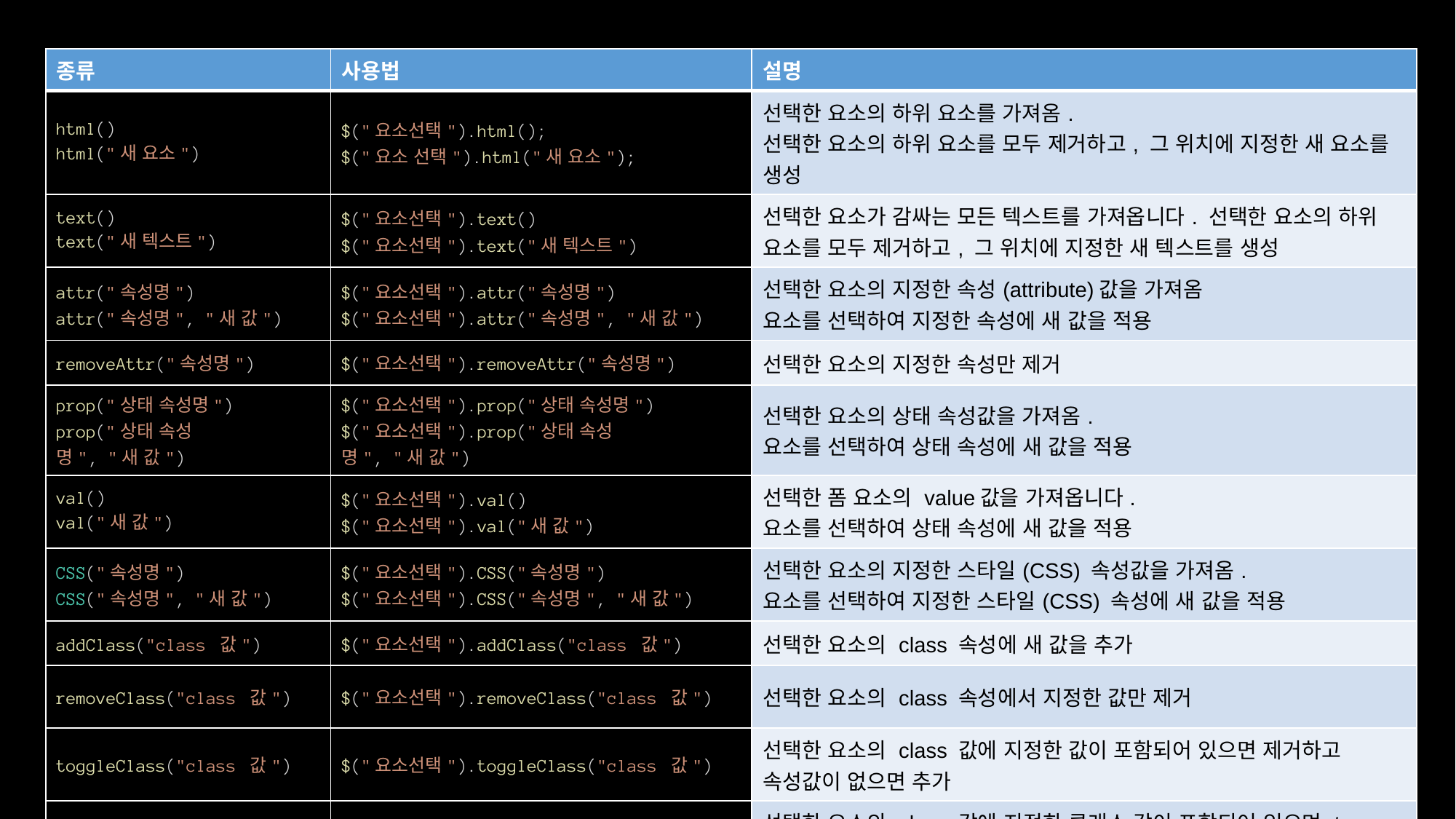

| 종류 | 사용법 | 설명 |
| --- | --- | --- |
| html() html("새 요소") | $("요소선택").html(); $("요소 선택").html("새 요소"); | 선택한 요소의 하위 요소를 가져옴. 선택한 요소의 하위 요소를 모두 제거하고, 그 위치에 지정한 새 요소를 생성 |
| text() text("새 텍스트") | $("요소선택").text() $("요소선택").text("새 텍스트") | 선택한 요소가 감싸는 모든 텍스트를 가져옵니다. 선택한 요소의 하위 요소를 모두 제거하고, 그 위치에 지정한 새 텍스트를 생성 |
| attr("속성명") attr("속성명", "새 값") | $("요소선택").attr("속성명") $("요소선택").attr("속성명", "새 값") | 선택한 요소의 지정한 속성(attribute)값을 가져옴 요소를 선택하여 지정한 속성에 새 값을 적용 |
| removeAttr("속성명") | $("요소선택").removeAttr("속성명") | 선택한 요소의 지정한 속성만 제거 |
| prop("상태 속성명") prop("상태 속성명", "새 값") | $("요소선택").prop("상태 속성명") $("요소선택").prop("상태 속성명", "새 값") | 선택한 요소의 상태 속성값을 가져옴. 요소를 선택하여 상태 속성에 새 값을 적용 |
| val() val("새 값") | $("요소선택").val() $("요소선택").val("새 값") | 선택한 폼 요소의 value값을 가져옵니다. 요소를 선택하여 상태 속성에 새 값을 적용 |
| CSS("속성명") CSS("속성명", "새 값") | $("요소선택").CSS("속성명") $("요소선택").CSS("속성명", "새 값") | 선택한 요소의 지정한 스타일(CSS) 속성값을 가져옴. 요소를 선택하여 지정한 스타일(CSS) 속성에 새 값을 적용 |
| addClass("class 값") | $("요소선택").addClass("class 값") | 선택한 요소의 class 속성에 새 값을 추가 |
| removeClass("class 값") | $("요소선택").removeClass("class 값") | 선택한 요소의 class 속성에서 지정한 값만 제거 |
| toggleClass("class 값") | $("요소선택").toggleClass("class 값") | 선택한 요소의 class 값에 지정한 값이 포함되어 있으면 제거하고 속성값이 없으면 추가 |
| hasClass("class 값") | $("요소선택").hasClass("class 값") | 선택한 요소의 class 값에 지정한 클래스 값이 포함되어 있으며 true를, 없으면 false를 반환 |